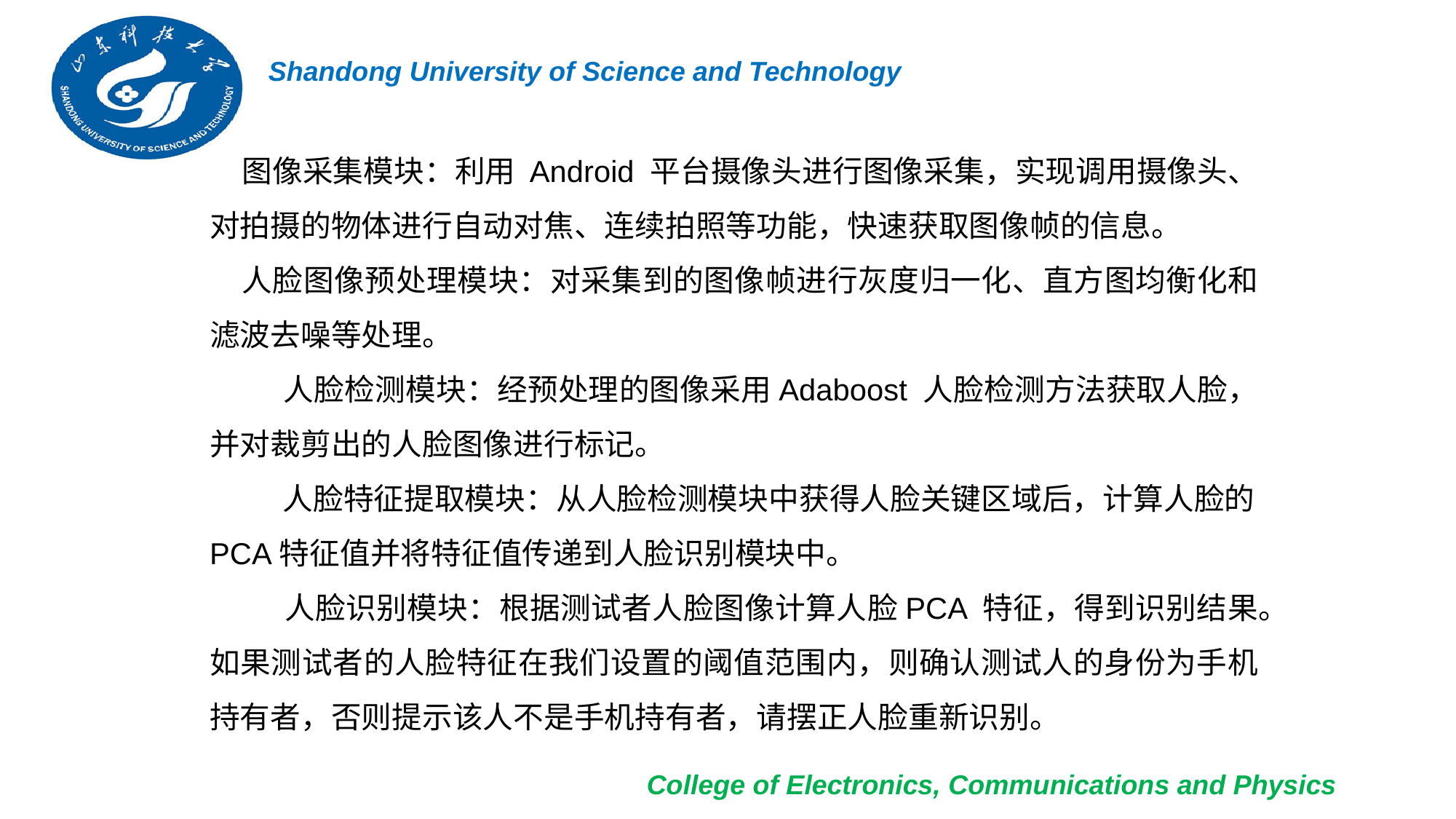

图像采集模块：利用 Android 平台摄像头进行图像采集，实现调用摄像头、对拍摄的物体进行自动对焦、连续拍照等功能，快速获取图像帧的信息。
人脸图像预处理模块：对采集到的图像帧进行灰度归一化、直方图均衡化和滤波去噪等处理。
     人脸检测模块：经预处理的图像采用Adaboost ⼈脸检测方法获取人脸，并对裁剪出的人脸图像进行标记。
     人脸特征提取模块：从人脸检测模块中获得人脸关键区域后，计算人脸的PCA特征值并将特征值传递到人脸识别模块中。
     人脸识别模块：根据测试者人脸图像计算人脸PCA 特征，得到识别结果。如果测试者的人脸特征在我们设置的阈值范围内，则确认测试人的身份为手机持有者，否则提示该人不是手机持有者，请摆正人脸重新识别。